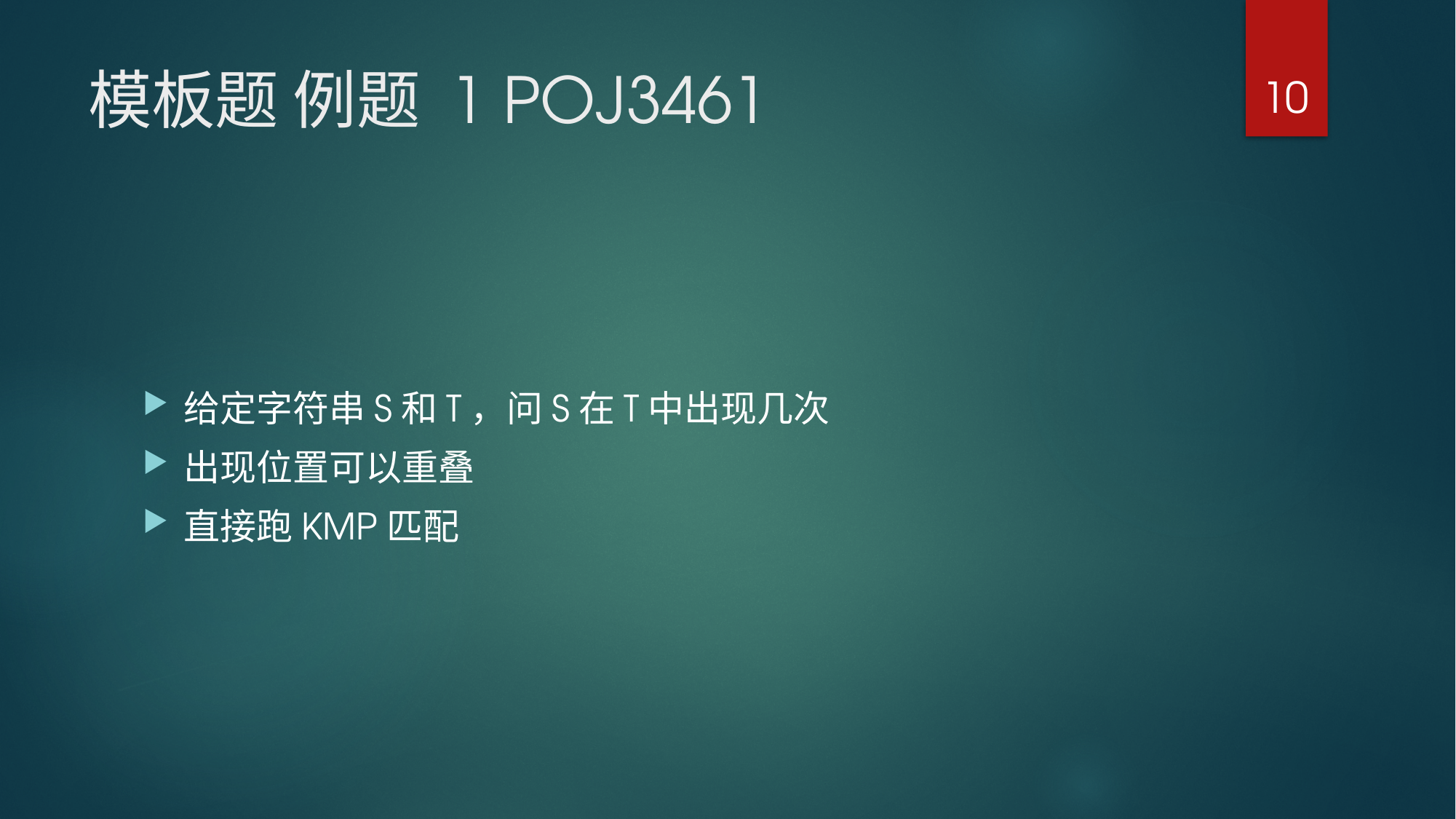

10
# 模板题 例题 1 POJ3461
给定字符串S和T，问S在T中出现几次
出现位置可以重叠
直接跑KMP匹配